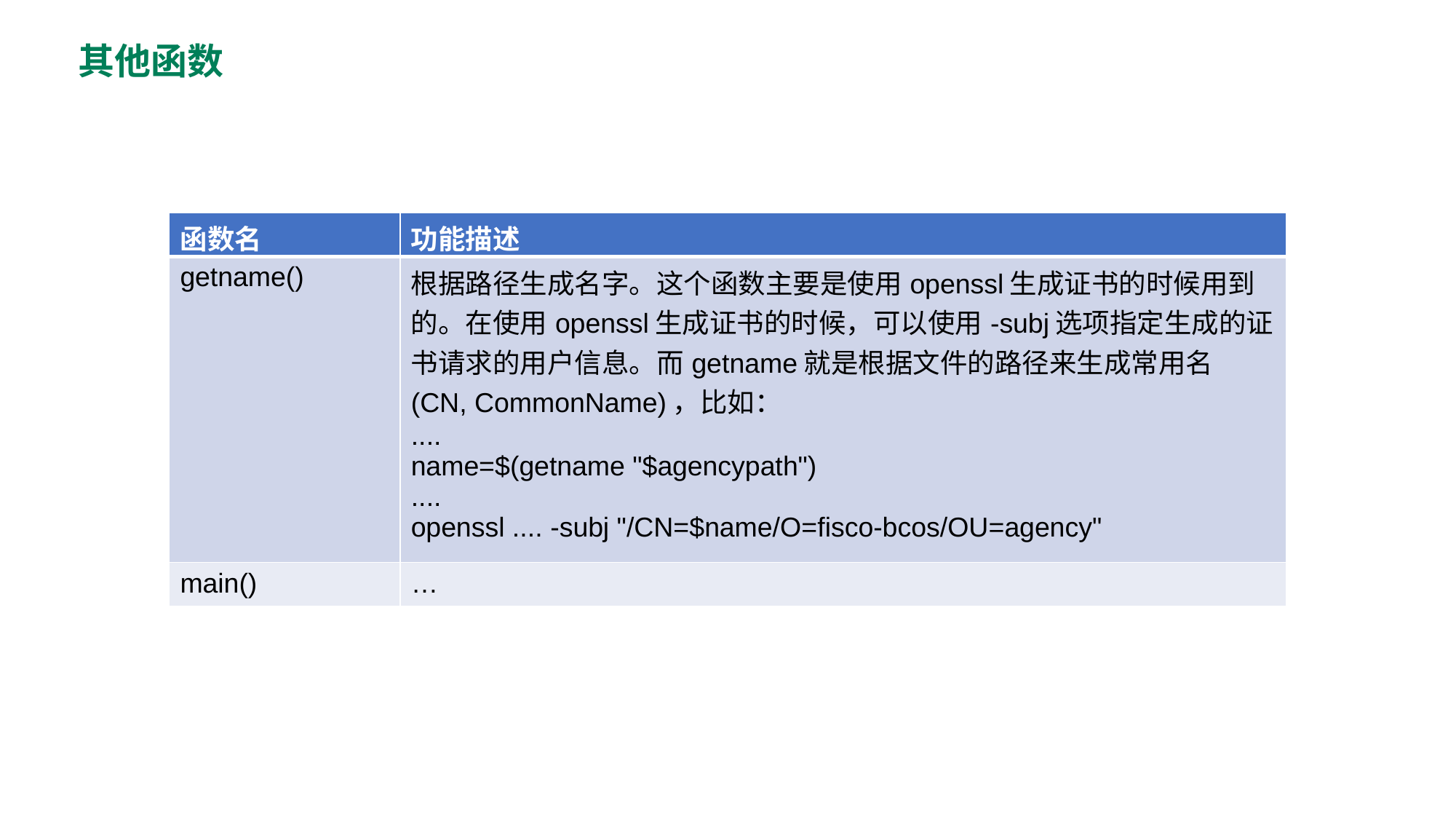

其他函数
| 函数名 | 功能描述 |
| --- | --- |
| getname() | 根据路径生成名字。这个函数主要是使用openssl生成证书的时候用到的。在使用openssl生成证书的时候，可以使用-subj选项指定生成的证书请求的用户信息。而getname就是根据文件的路径来生成常用名(CN, CommonName)，比如： .... name=$(getname "$agencypath") .... openssl .... -subj "/CN=$name/O=fisco-bcos/OU=agency" ........ |
| main() | … |